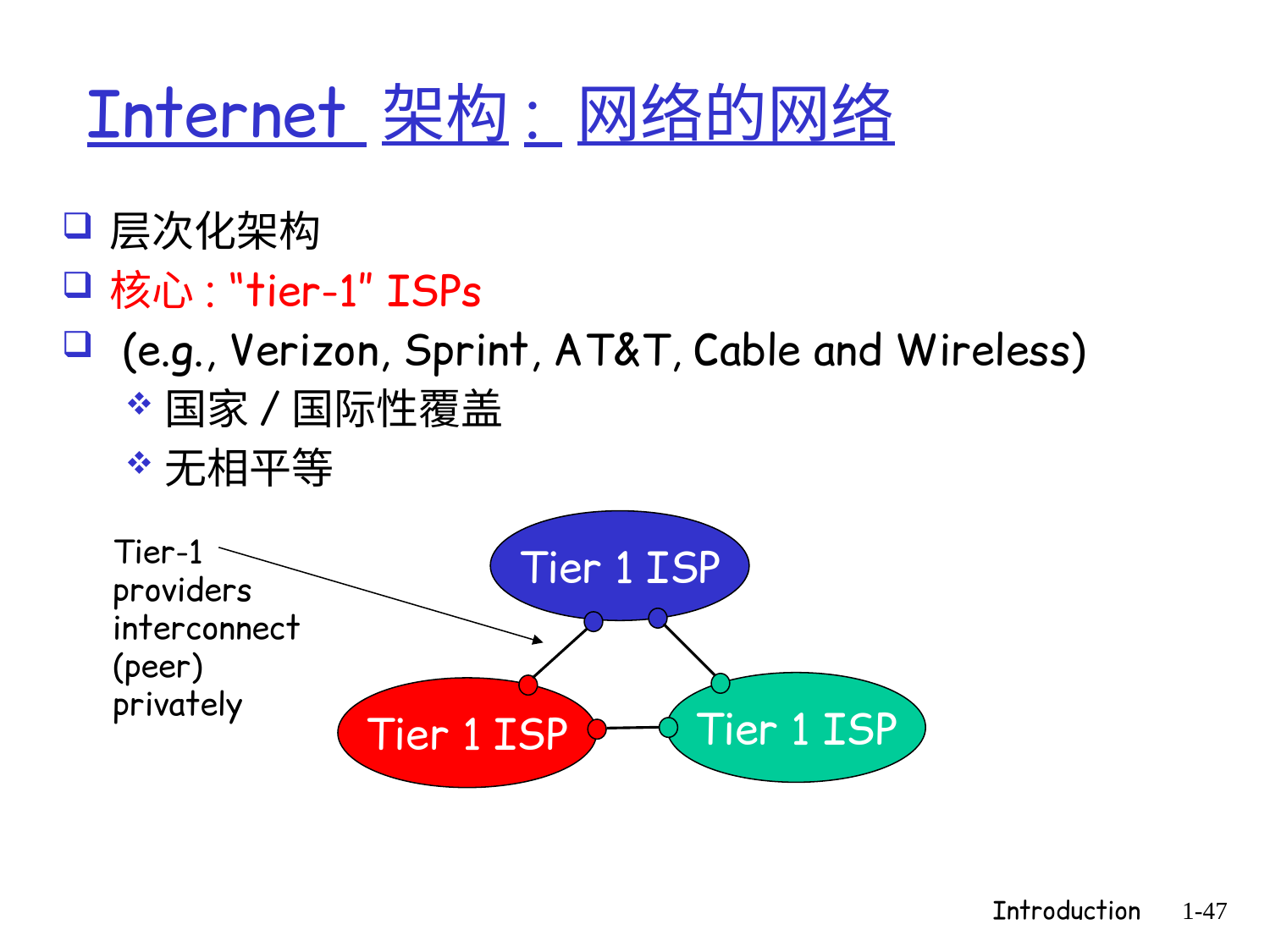

# Internet 架构: 网络的网络
层次化架构
核心: “tier-1” ISPs
 (e.g., Verizon, Sprint, AT&T, Cable and Wireless)
国家/国际性覆盖
无相平等
Tier 1 ISP
Tier-1 providers interconnect (peer) privately

Tier 1 ISP
Tier 1 ISP
 Introduction
1-47